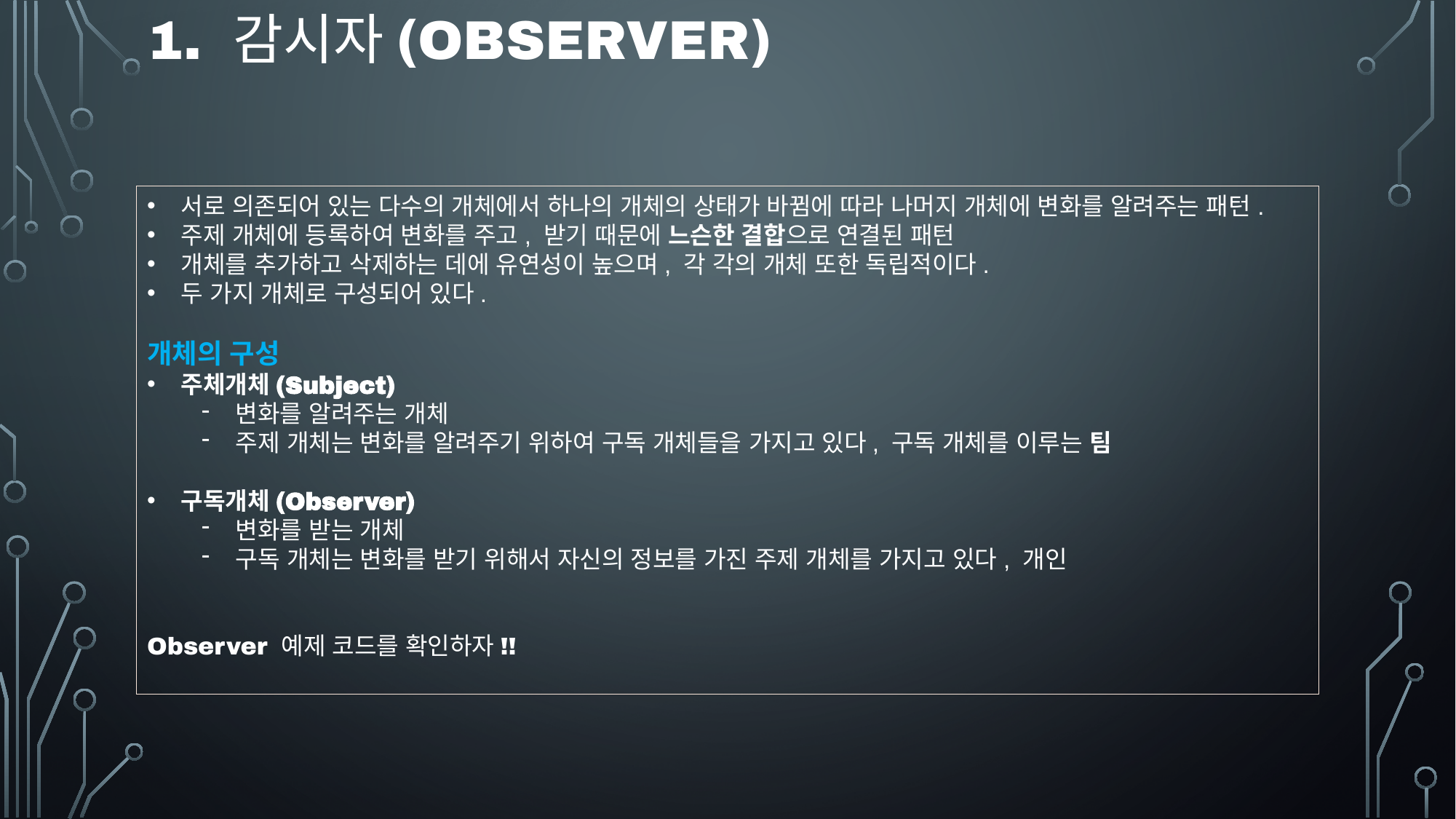

# 1. 감시자(Observer)
서로 의존되어 있는 다수의 개체에서 하나의 개체의 상태가 바뀜에 따라 나머지 개체에 변화를 알려주는 패턴.
주제 개체에 등록하여 변화를 주고, 받기 때문에 느슨한 결합으로 연결된 패턴
개체를 추가하고 삭제하는 데에 유연성이 높으며, 각 각의 개체 또한 독립적이다.
두 가지 개체로 구성되어 있다.

개체의 구성
주체개체(Subject)
변화를 알려주는 개체
주제 개체는 변화를 알려주기 위하여 구독 개체들을 가지고 있다, 구독 개체를 이루는 팀

구독개체(Observer)
변화를 받는 개체
구독 개체는 변화를 받기 위해서 자신의 정보를 가진 주제 개체를 가지고 있다, 개인

Observer 예제 코드를 확인하자!!